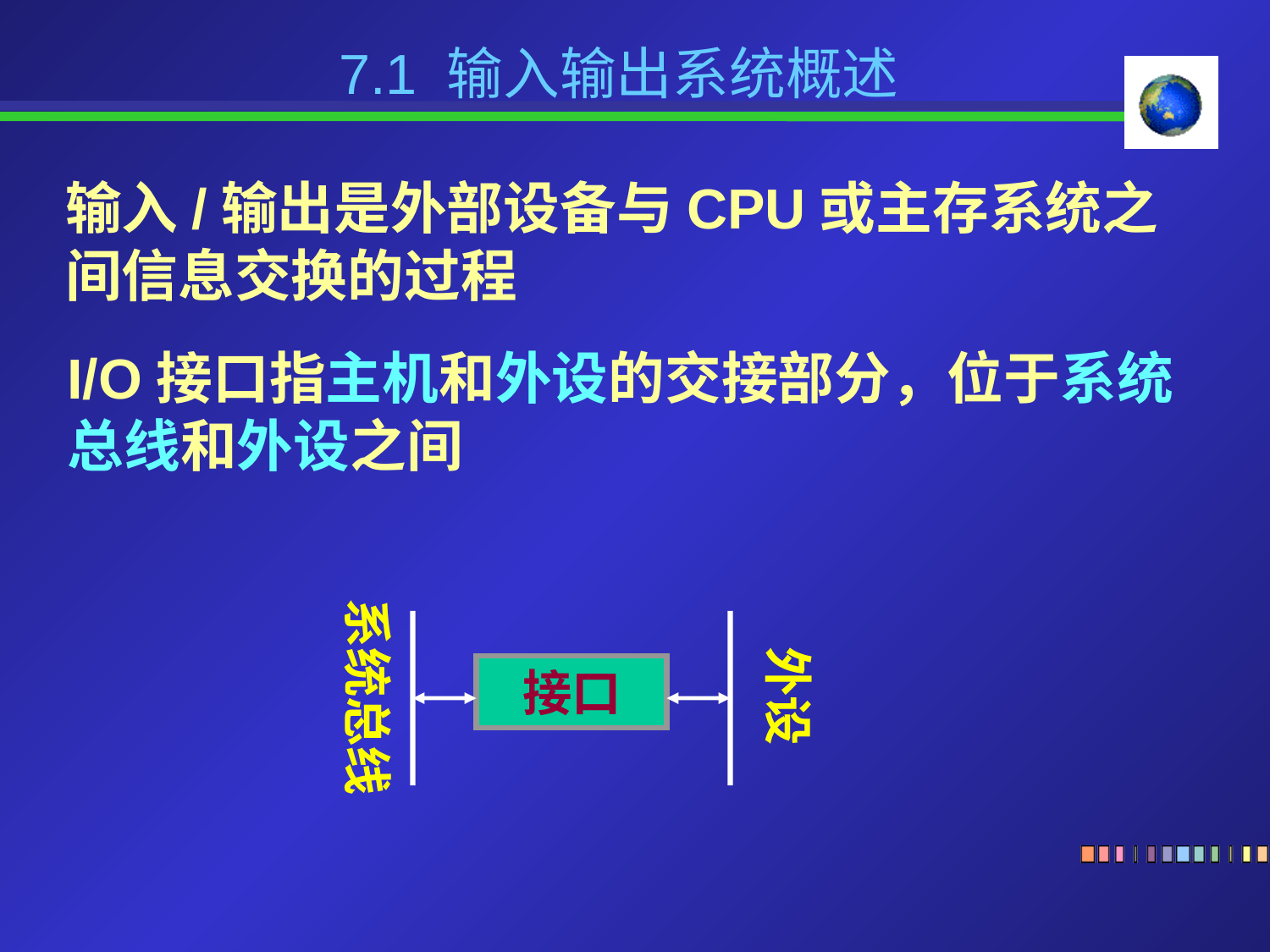

7.1 输入输出系统概述
输入/输出是外部设备与CPU或主存系统之间信息交换的过程
I/O接口指主机和外设的交接部分，位于系统总线和外设之间
系统总线

外设
  接口

3